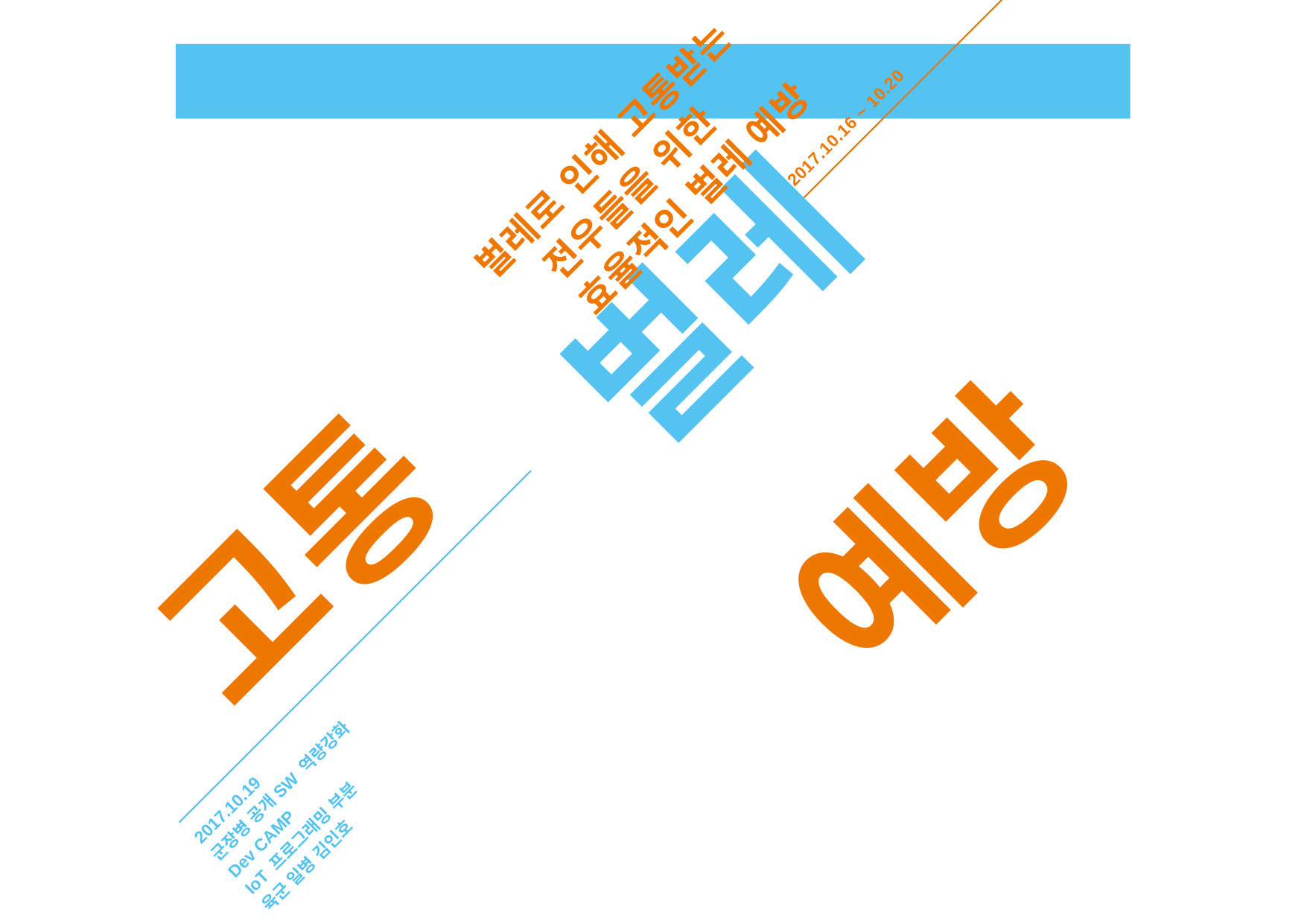

벌레로 인해 고통받는 전우들을 위한 효율적인 벌레 예방
2017.10.16 ~ 10.20
벌레

고통
예방
2017.10.19
군장병 공개SW 역량강화
Dev CAMP
IoT 프로그래밍 부분
육군 일병 김인호